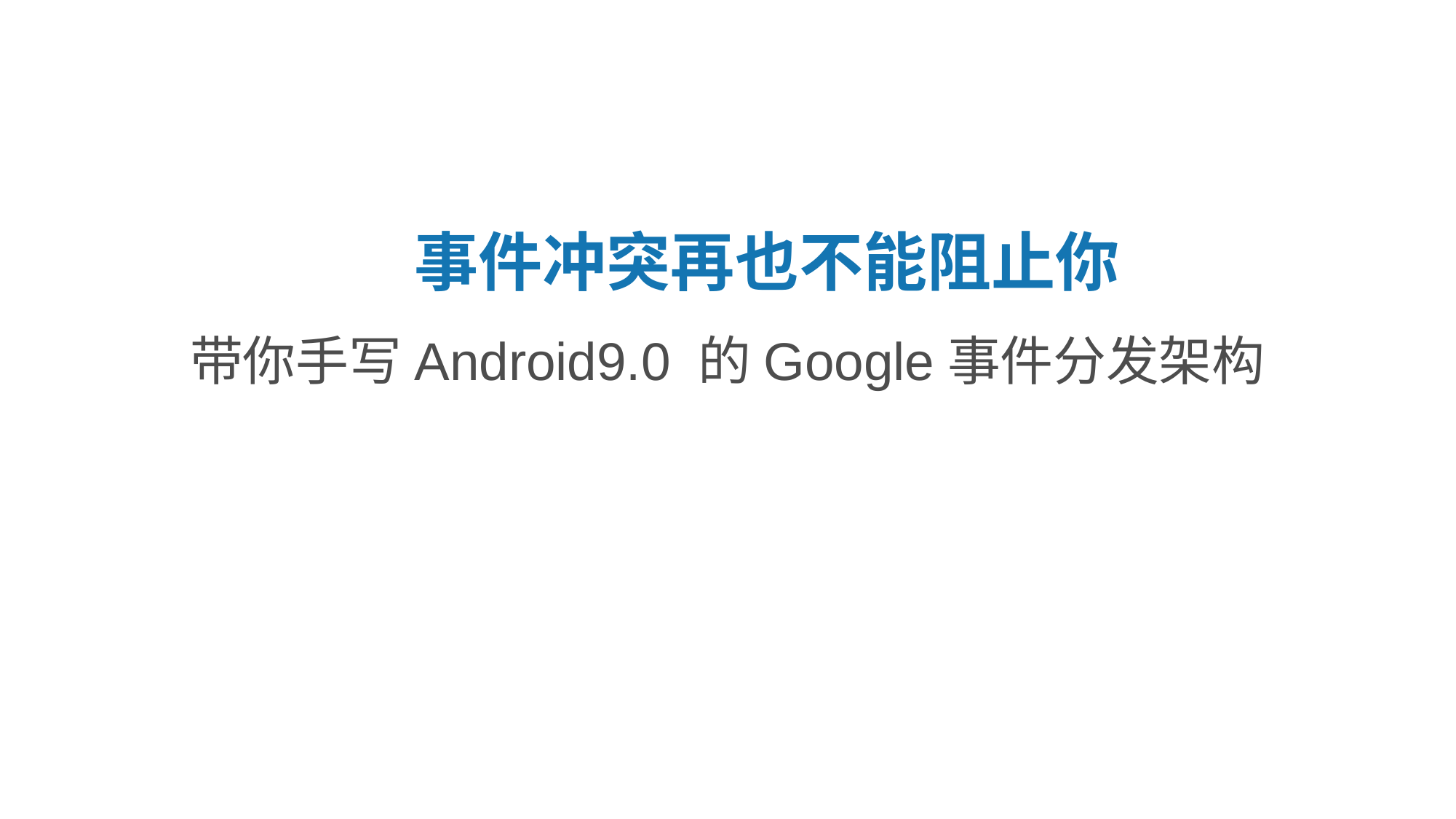

辅标题：（课程标题）
思源黑体 CN Medium  字号66

事件冲突再也不能阻止你
带你手写Android9.0 的Google事件分发架构